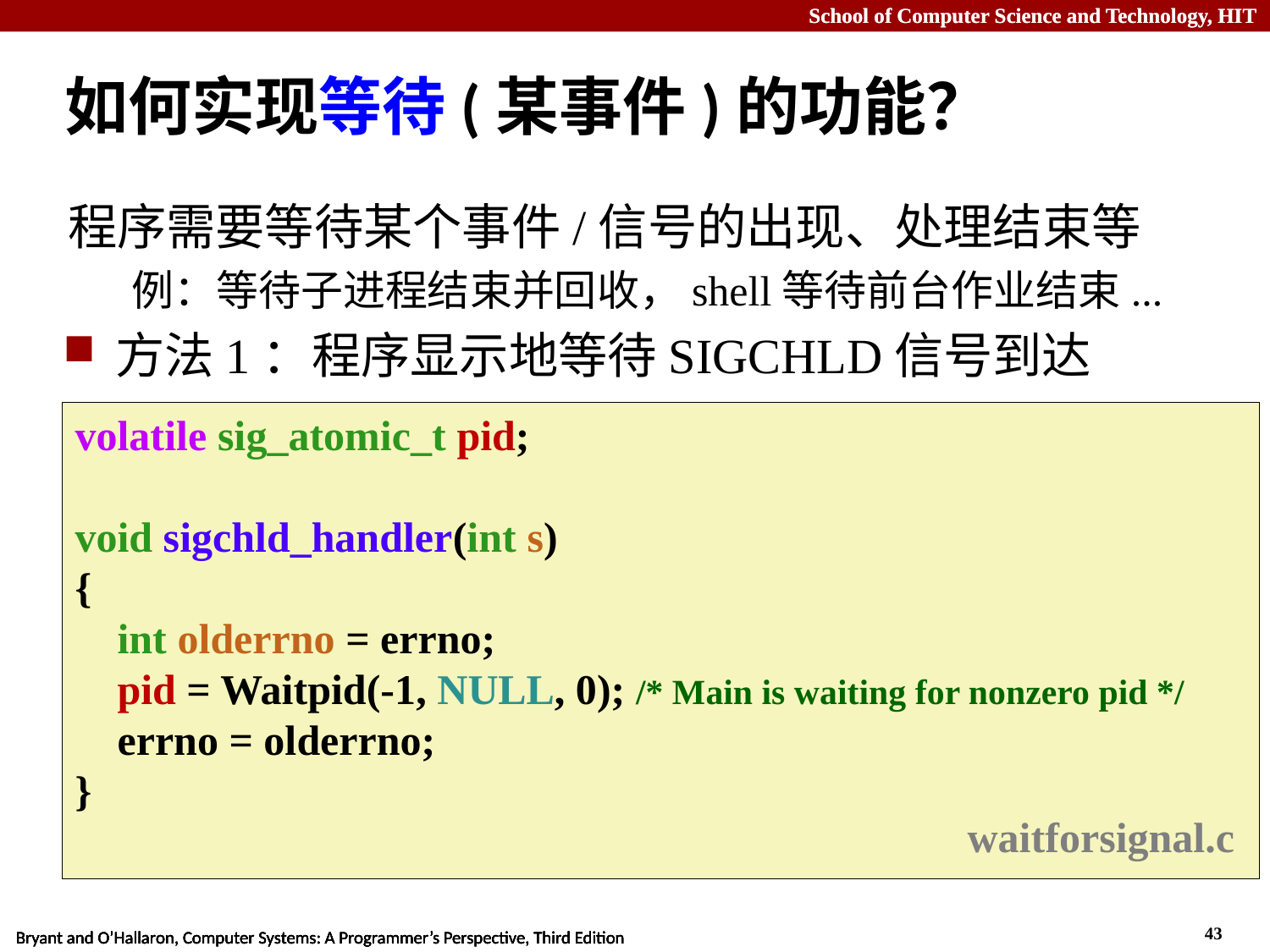

# 如何实现等待(某事件)的功能？
程序需要等待某个事件/信号的出现、处理结束等
例：等待子进程结束并回收，shell等待前台作业结束...
方法1：程序显示地等待SIGCHLD信号到达
volatile sig_atomic_t pid;

void sigchld_handler(int s)
{
    int olderrno = errno;
    pid = Waitpid(-1, NULL, 0); /* Main is waiting for nonzero pid */
    errno = olderrno;
}

waitforsignal.c